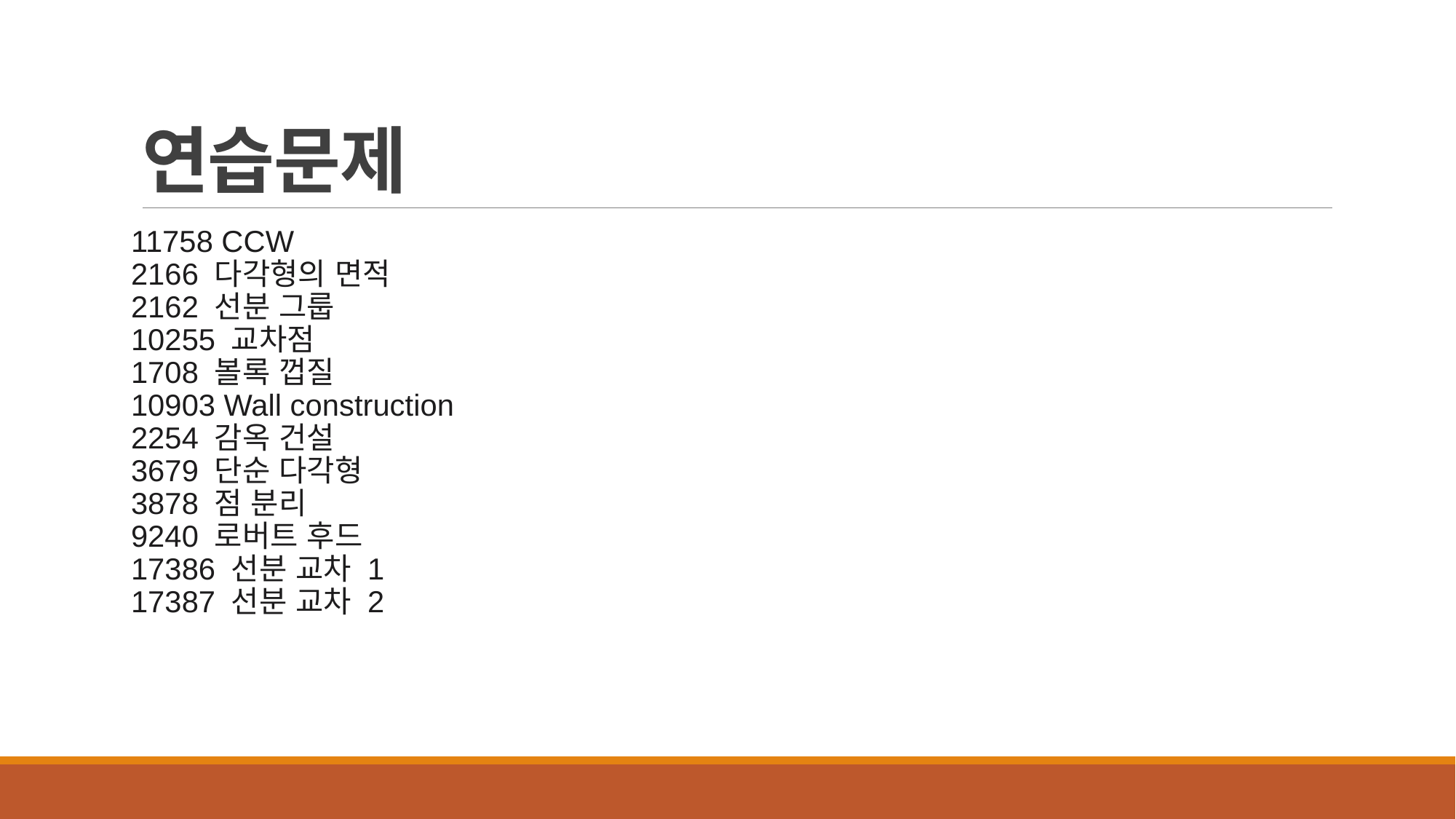

# 연습문제
11758 CCW
2166 다각형의 면적
2162 선분 그룹
10255 교차점
1708 볼록 껍질
10903 Wall construction
2254 감옥 건설
3679 단순 다각형
3878 점 분리
9240 로버트 후드
17386 선분 교차 1
17387 선분 교차 2